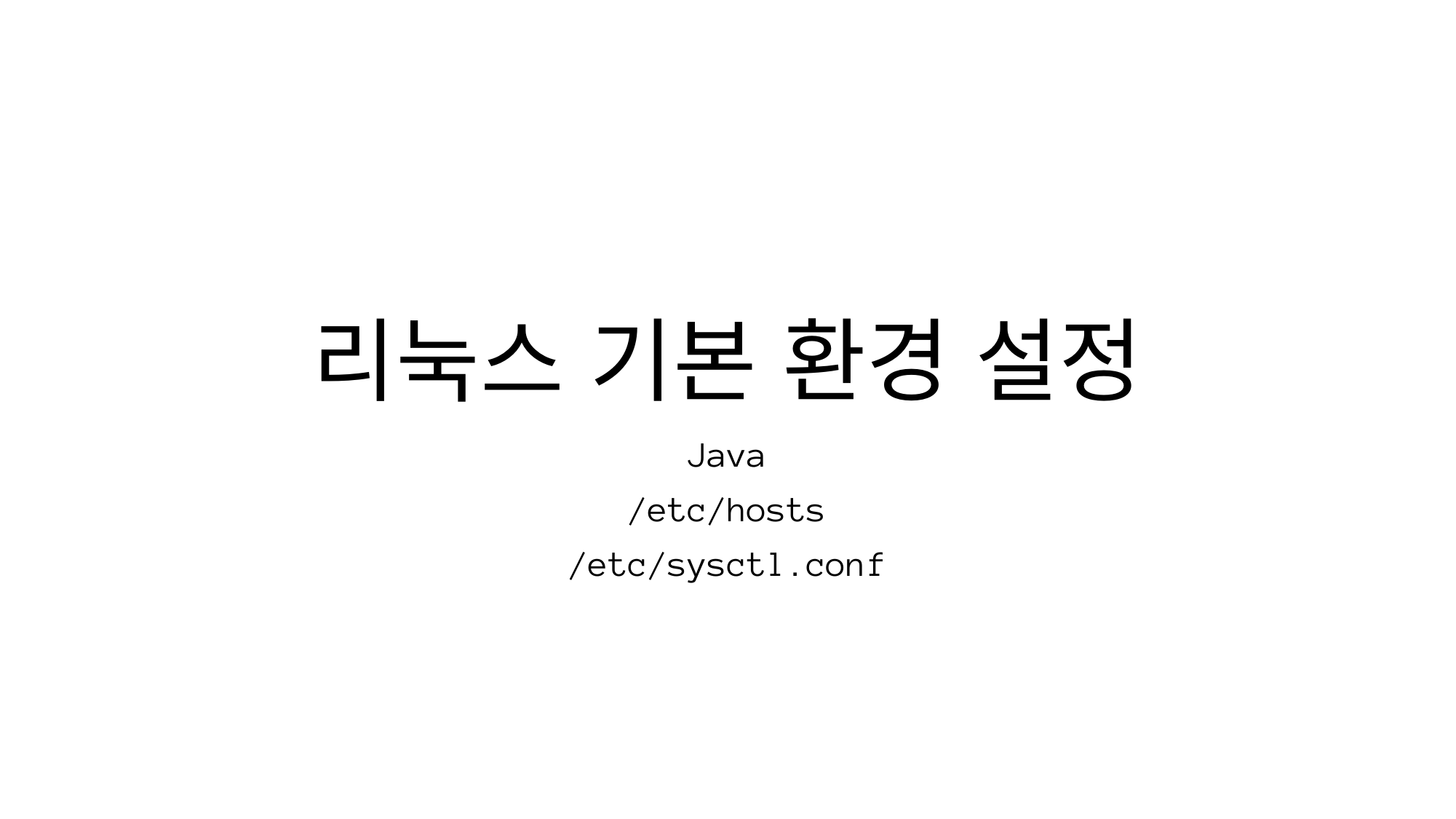

# 리눅스 기본 환경 설정
Java
/etc/hosts
/etc/sysctl.conf